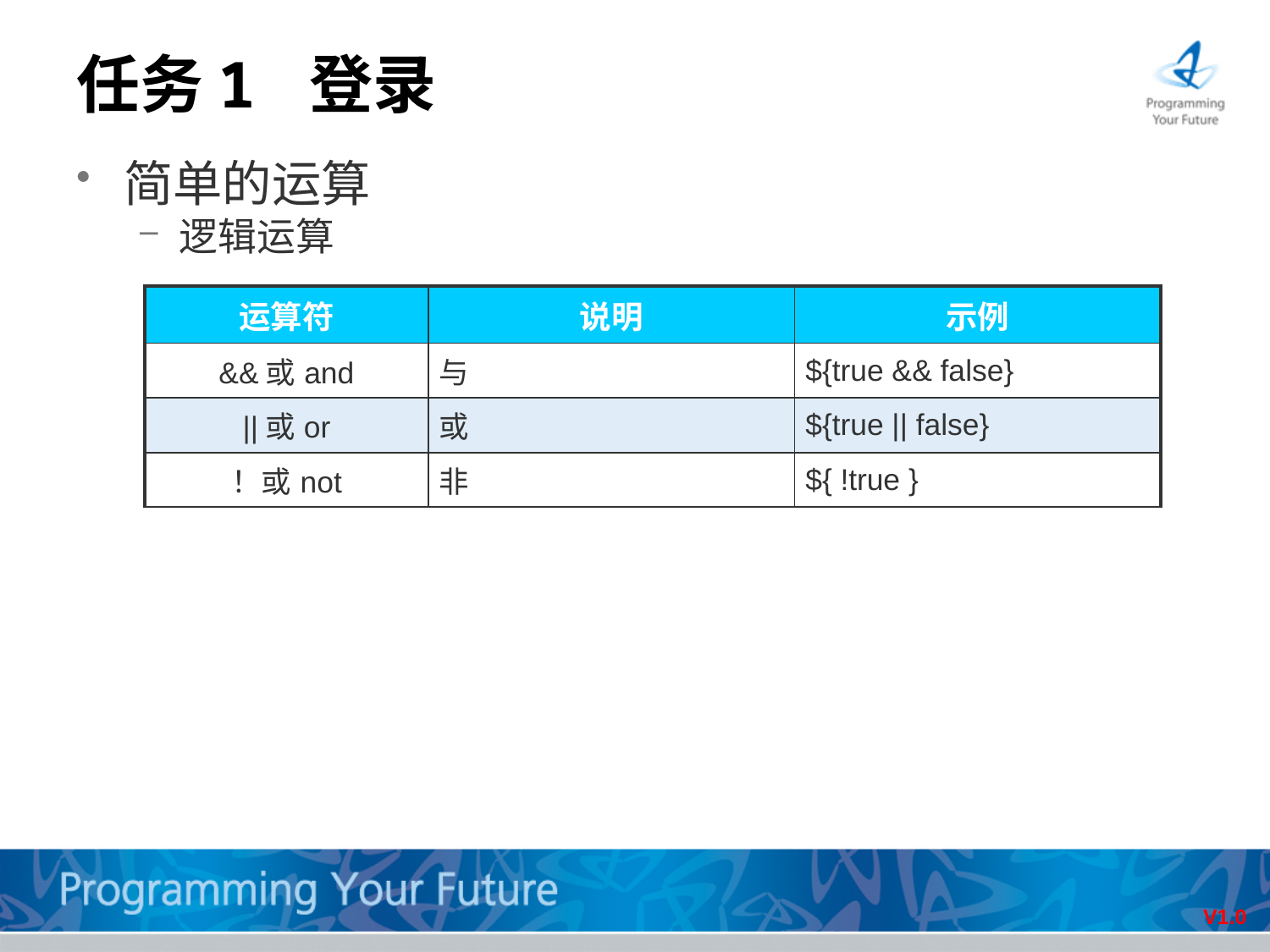

# 任务1 登录
简单的运算
逻辑运算

| 运算符 | 说明 | 示例 |
| --- | --- | --- |
| &&或and | 与 | ${true && false} |
| ||或or | 或 | ${true || false} |
| ！或not | 非 | ${ !true } |